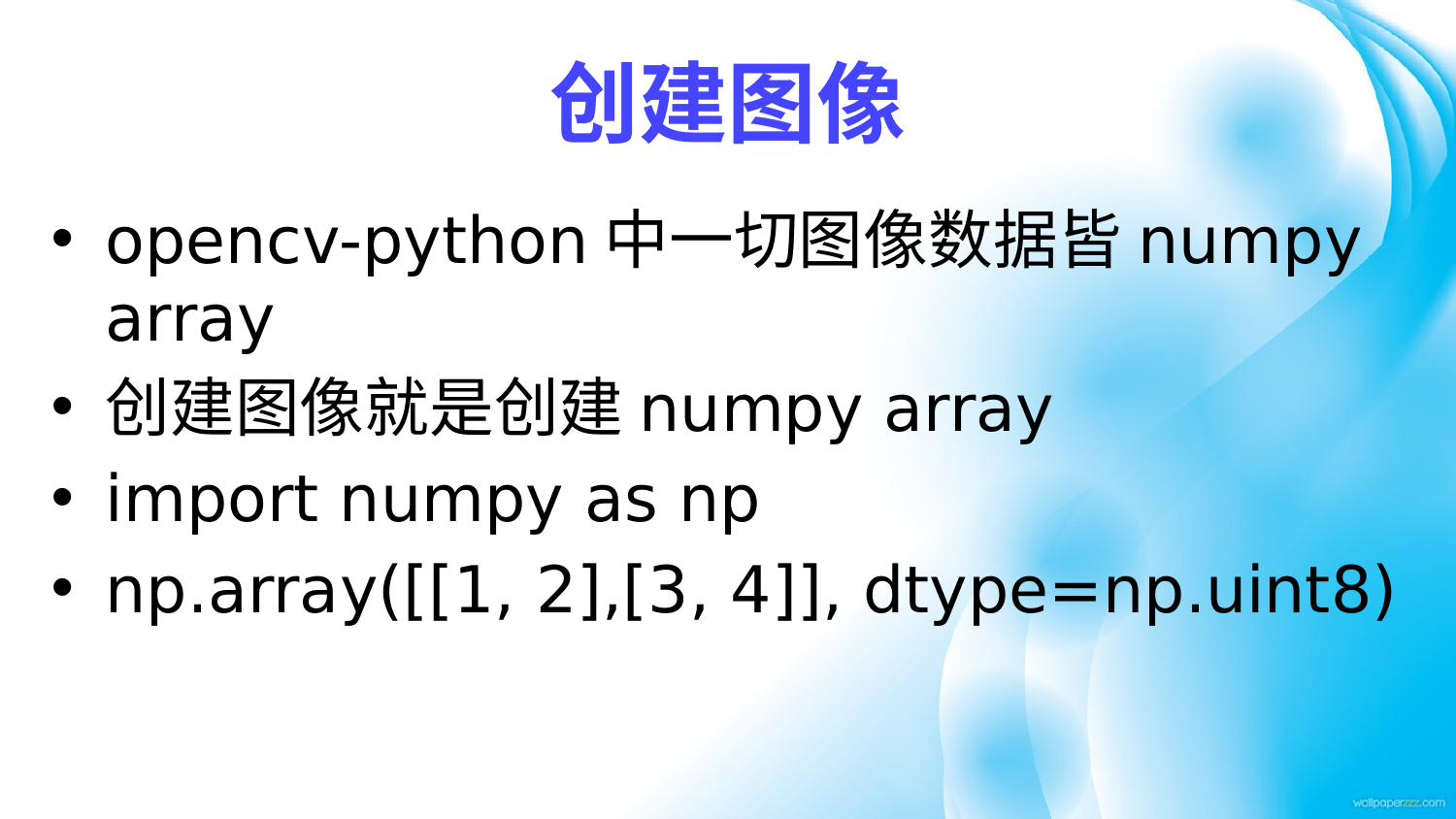

# 创建图像
opencv-python中一切图像数据皆numpy array
创建图像就是创建numpy array
import numpy as np
np.array([[1, 2],[3, 4]], dtype=np.uint8)